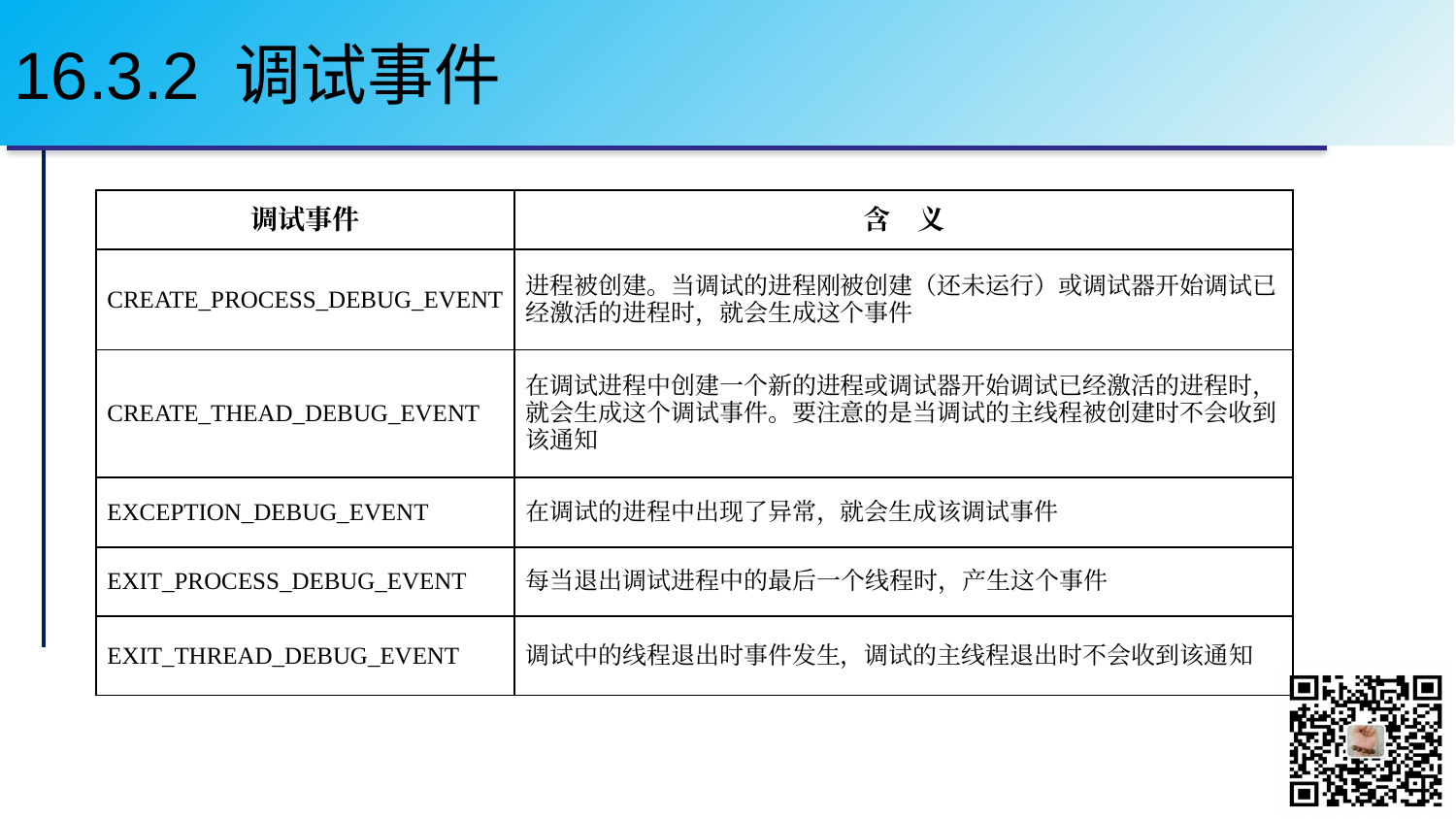

# 16.3.2 调试事件
| 调试事件 | 含    义 |
| --- | --- |
| CREATE\_PROCESS\_DEBUG\_EVENT | 进程被创建。当调试的进程刚被创建（还未运行）或调试器开始调试已经激活的进程时，就会生成这个事件 |
| CREATE\_THEAD\_DEBUG\_EVENT | 在调试进程中创建一个新的进程或调试器开始调试已经激活的进程时，就会生成这个调试事件。要注意的是当调试的主线程被创建时不会收到该通知 |
| EXCEPTION\_DEBUG\_EVENT | 在调试的进程中出现了异常，就会生成该调试事件 |
| EXIT\_PROCESS\_DEBUG\_EVENT | 每当退出调试进程中的最后一个线程时，产生这个事件 |
| EXIT\_THREAD\_DEBUG\_EVENT | 调试中的线程退出时事件发生，调试的主线程退出时不会收到该通知 |